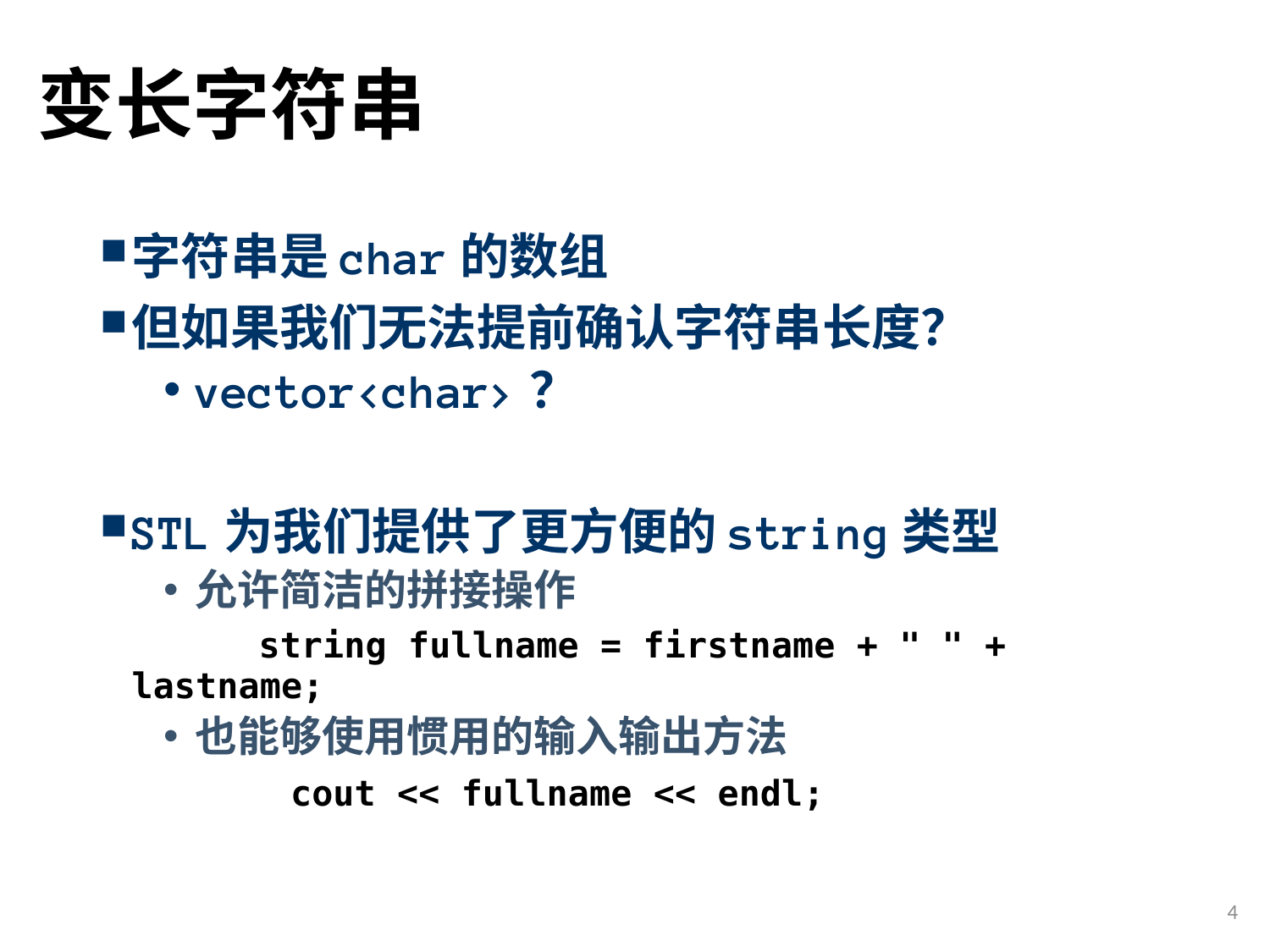

# 变长字符串
字符串是char的数组
但如果我们无法提前确认字符串长度？
vector<char>？

STL为我们提供了更方便的string类型
允许简洁的拼接操作
		string fullname = firstname + " " + lastname;
也能够使用惯用的输入输出方法
	cout << fullname << endl;
4